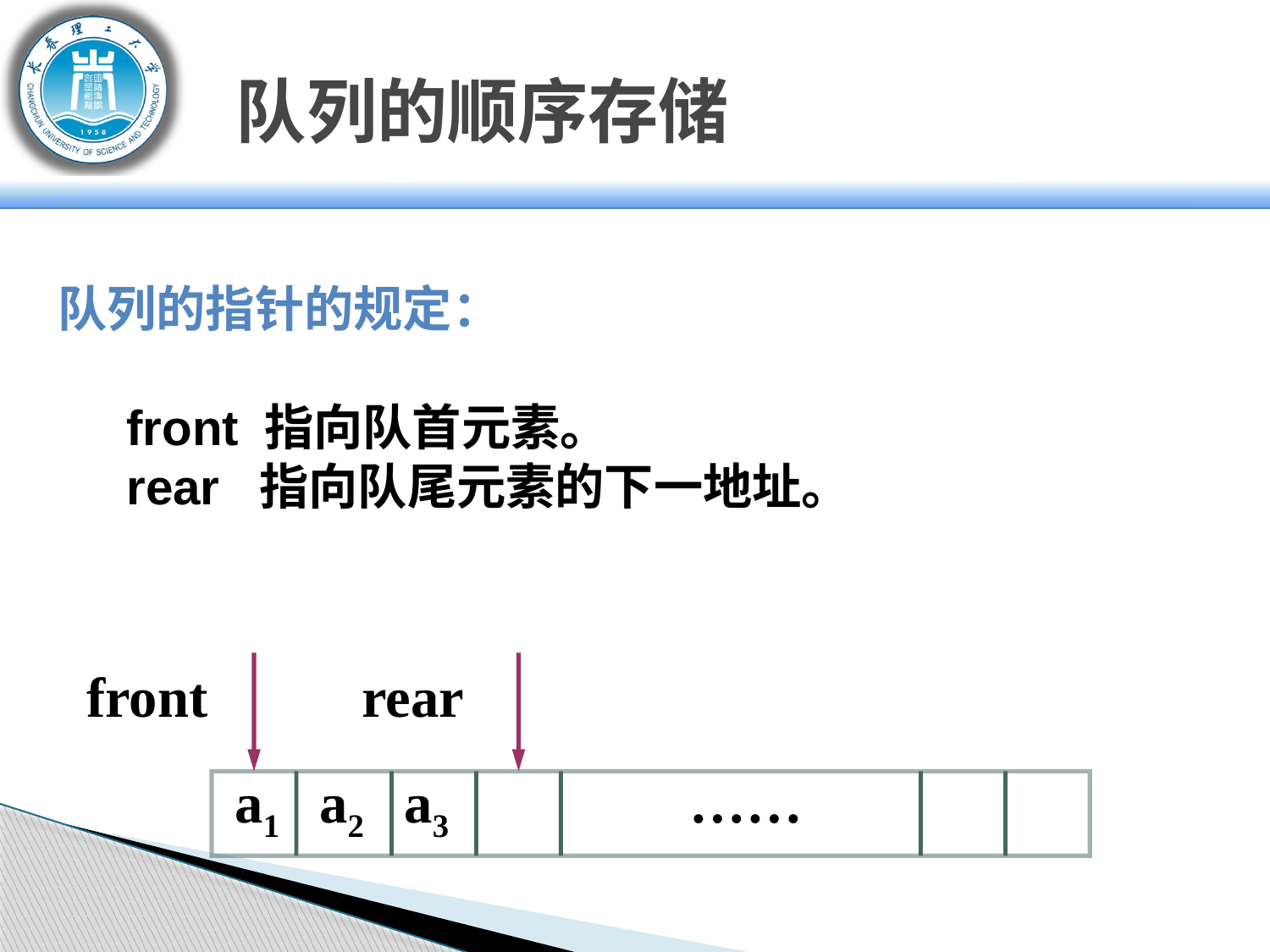

队列的顺序存储

队列的指针的规定：

     front 指向队首元素。
     rear  指向队尾元素的下一地址。

front

rear

a1
a2
a3
……